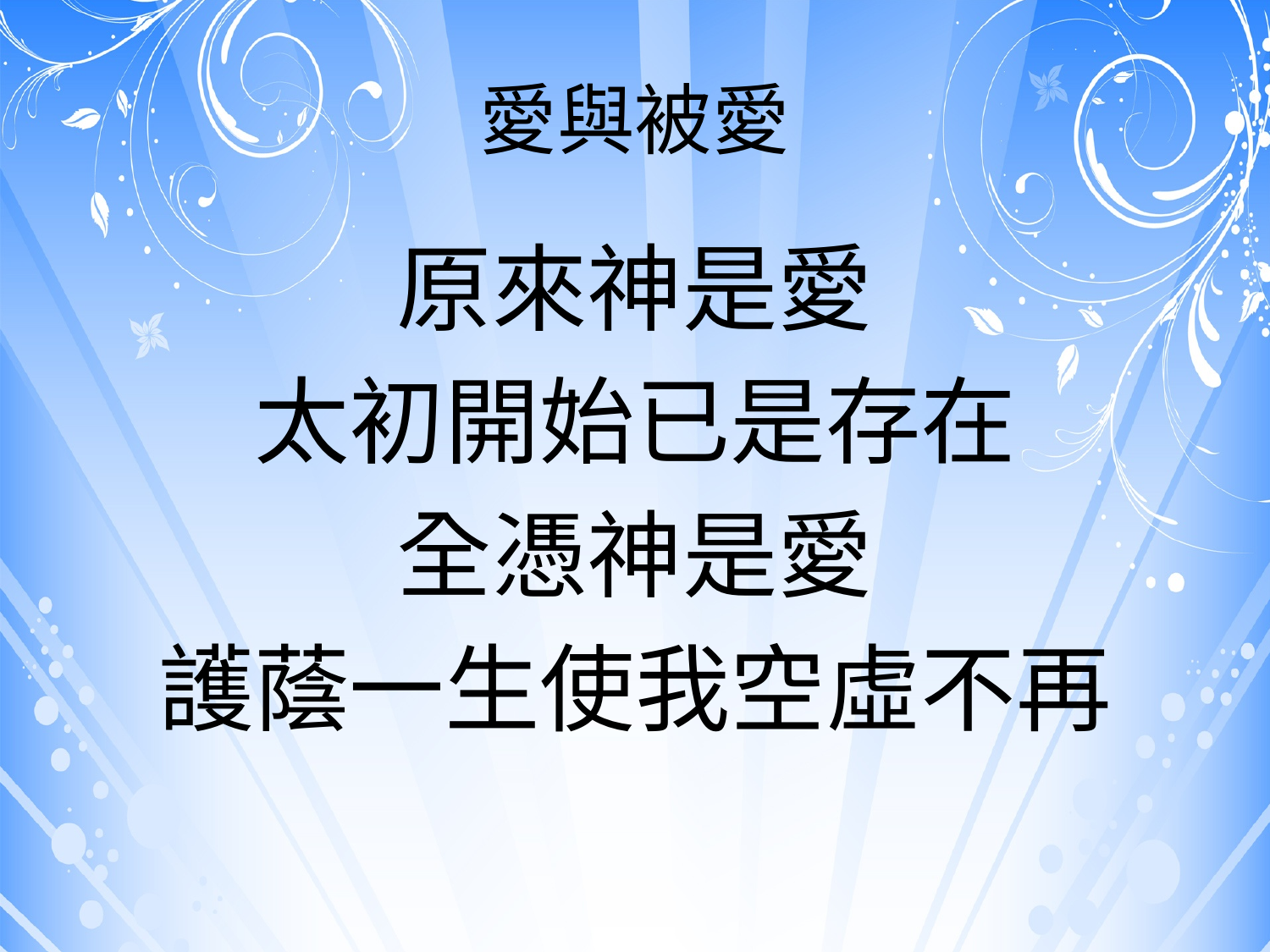

# 愛與被愛
原來神是愛
太初開始已是存在
全憑神是愛
護蔭一生使我空虛不再